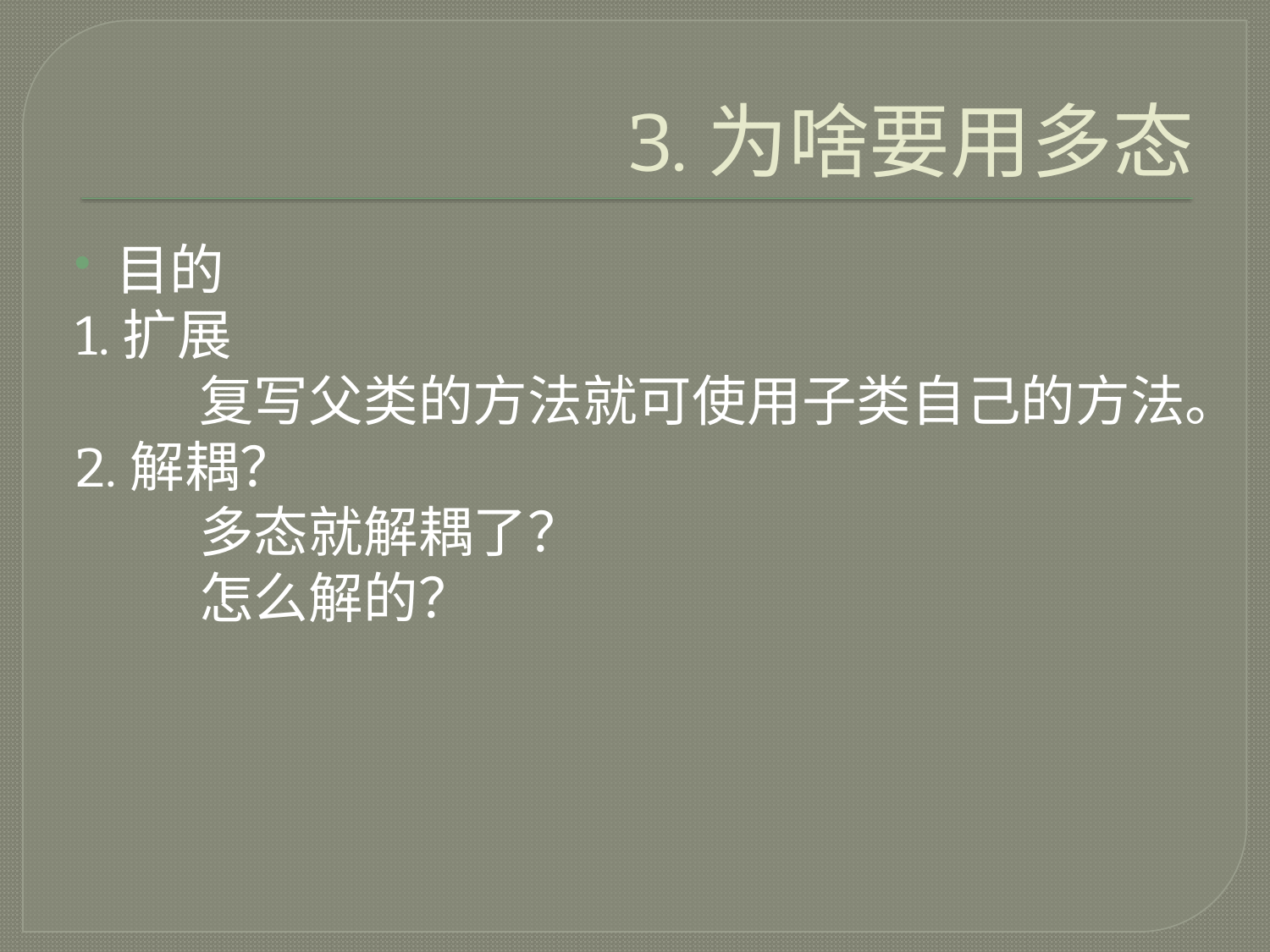

# 3.为啥要用多态
目的
1.扩展
	复写父类的方法就可使用子类自己的方法。
2.解耦？
	多态就解耦了？
	怎么解的？